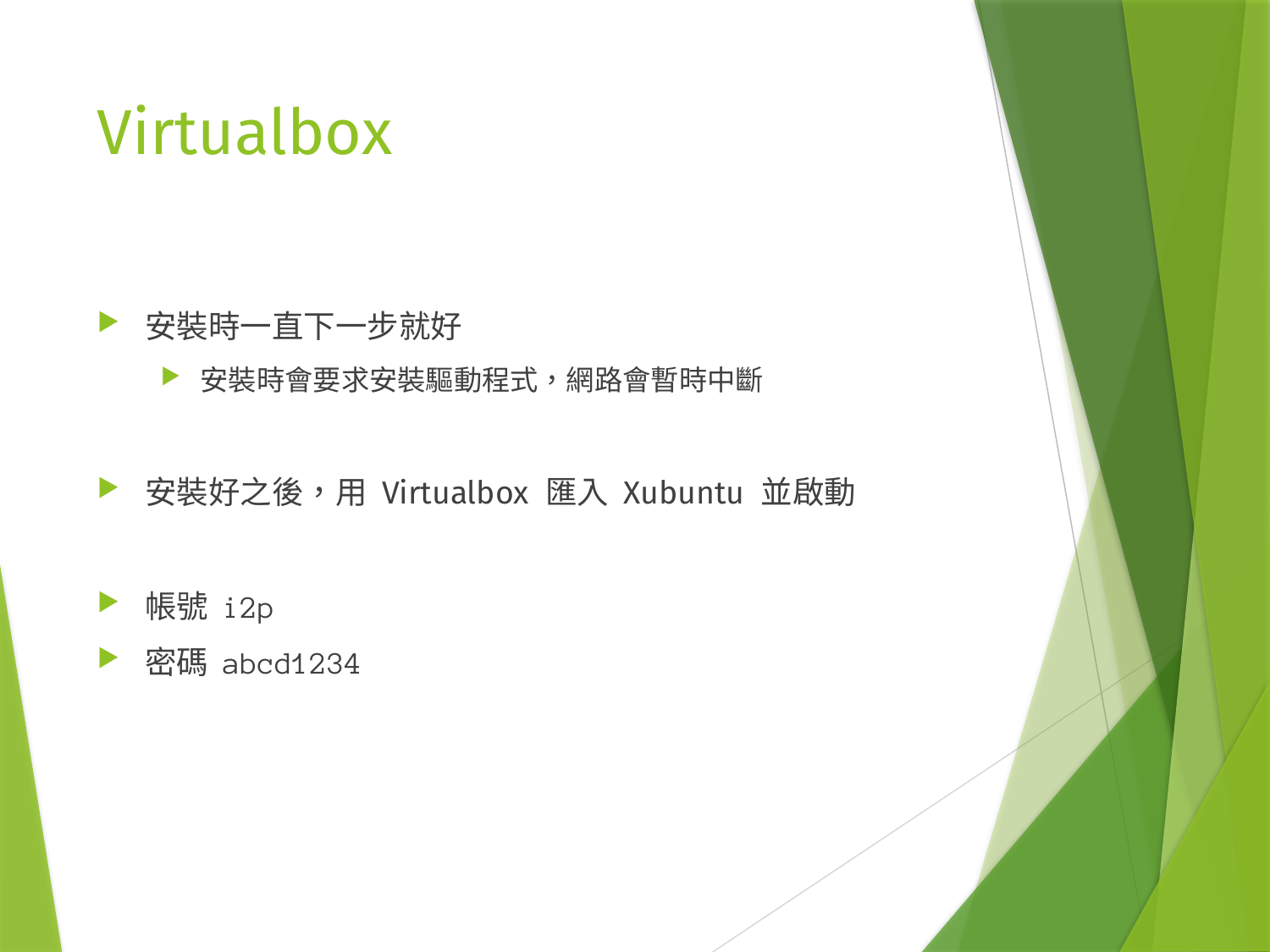

# Virtualbox
安裝時一直下一步就好
安裝時會要求安裝驅動程式，網路會暫時中斷

安裝好之後，用 Virtualbox 匯入 Xubuntu 並啟動

帳號 i2p
密碼 abcd1234